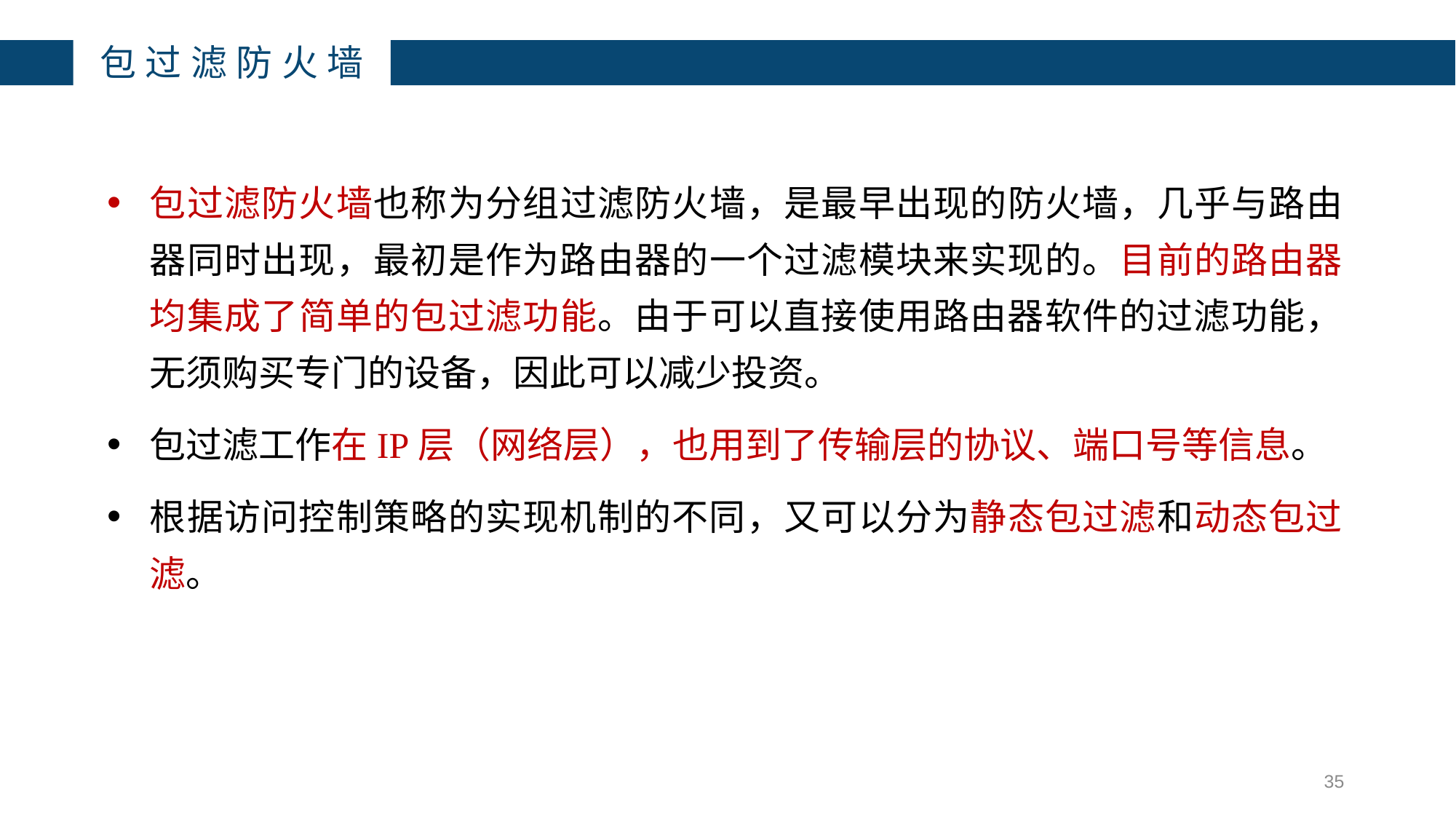

包过滤防火墙

包过滤防火墙也称为分组过滤防火墙，是最早出现的防火墙，几乎与路由器同时出现，最初是作为路由器的一个过滤模块来实现的。目前的路由器均集成了简单的包过滤功能。由于可以直接使用路由器软件的过滤功能，无须购买专门的设备，因此可以减少投资。
包过滤工作在IP层（网络层），也用到了传输层的协议、端口号等信息。
根据访问控制策略的实现机制的不同，又可以分为静态包过滤和动态包过滤。
35